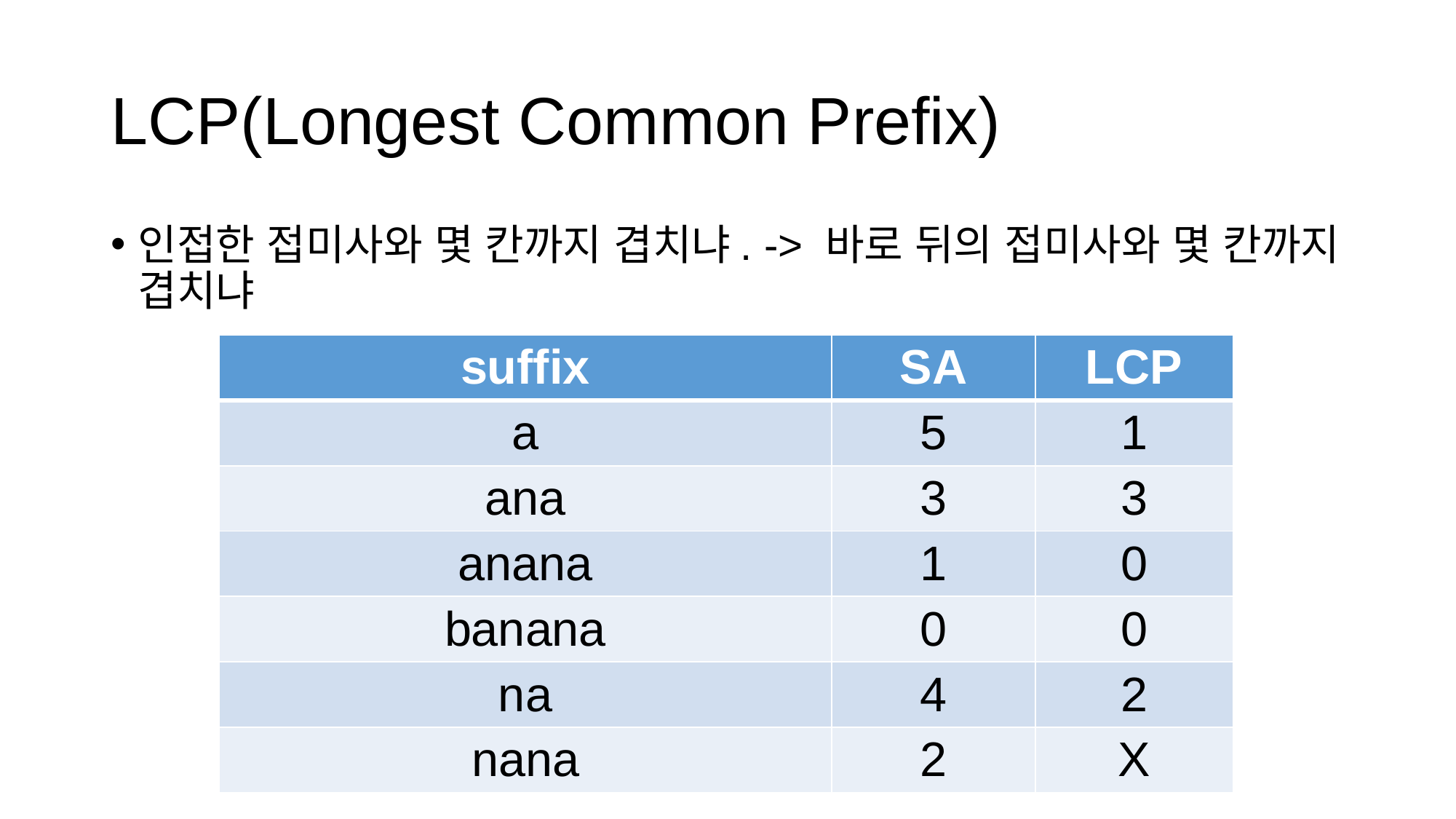

# LCP(Longest Common Prefix)
인접한 접미사와 몇 칸까지 겹치냐. -> 바로 뒤의 접미사와 몇 칸까지 겹치냐

| suffix | SA | LCP |
| --- | --- | --- |
| a | 5 | 1 |
| ana | 3 | 3 |
| anana | 1 | 0 |
| banana | 0 | 0 |
| na | 4 | 2 |
| nana | 2 | X |